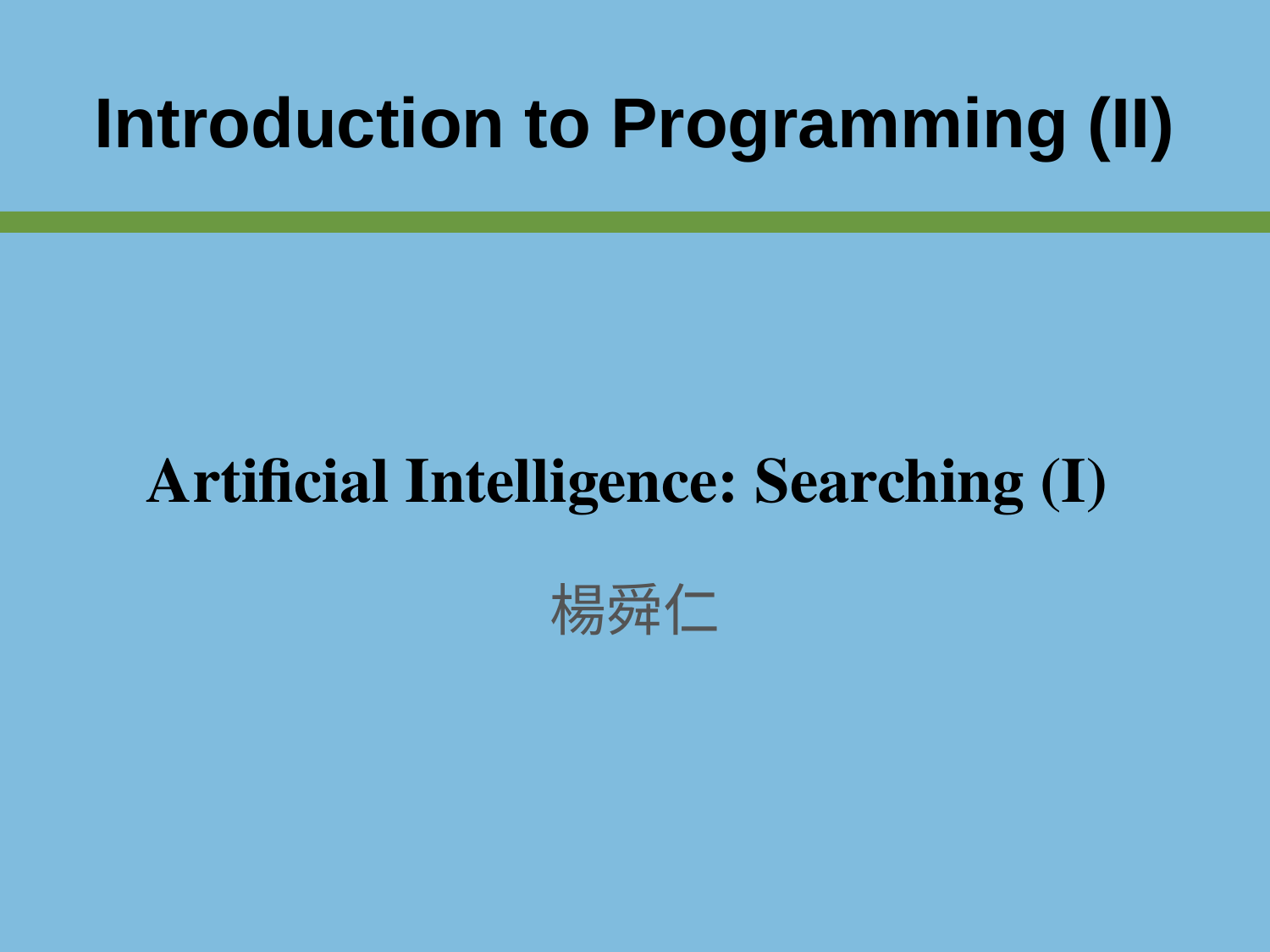

Introduction to Programming (II)
Artificial Intelligence: Searching (I)

楊舜仁